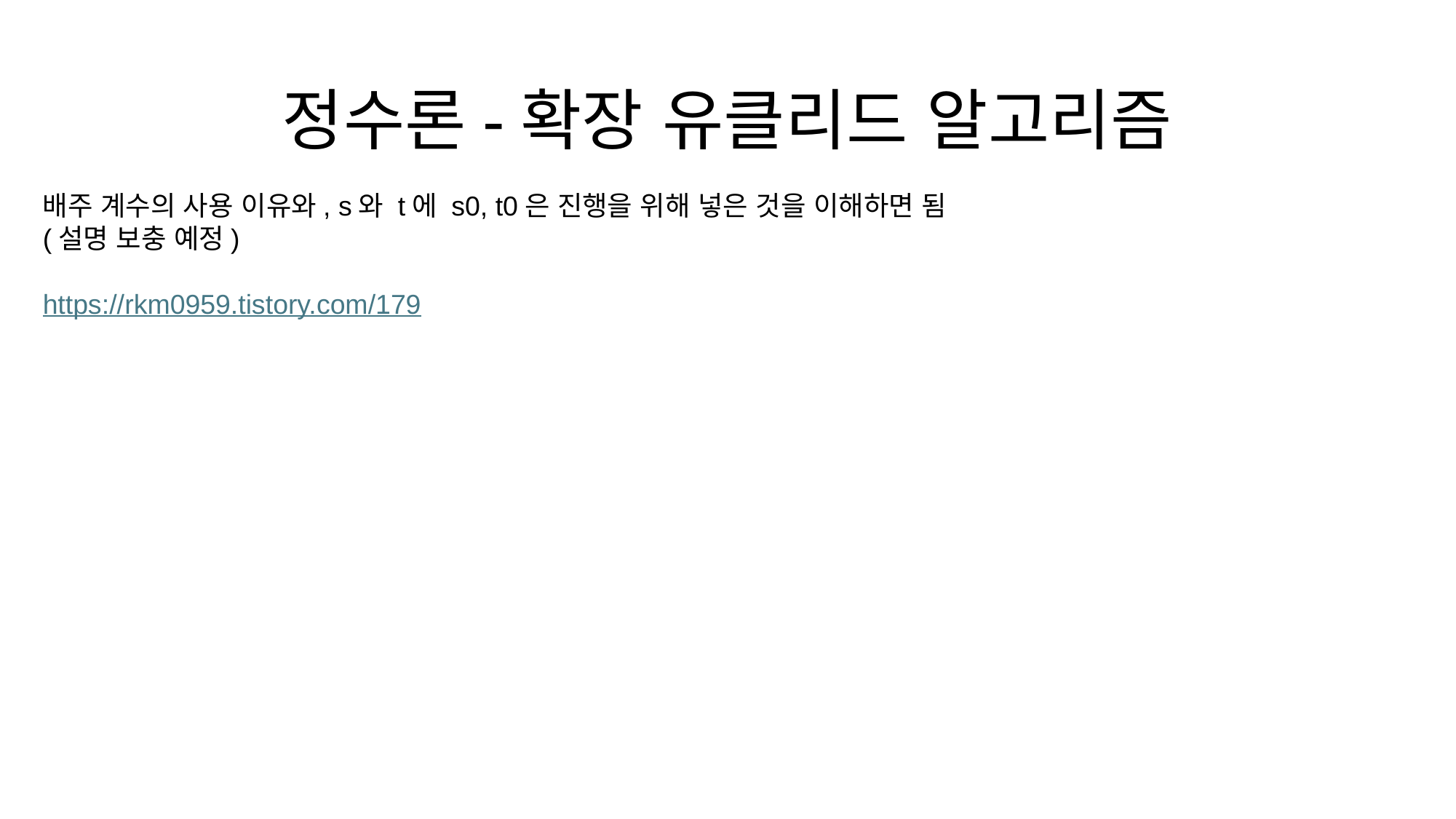

# 정수론-확장 유클리드 알고리즘
배주 계수의 사용 이유와, s와 t에 s0, t0은 진행을 위해 넣은 것을 이해하면 됨
(설명 보충 예정)

https://rkm0959.tistory.com/179